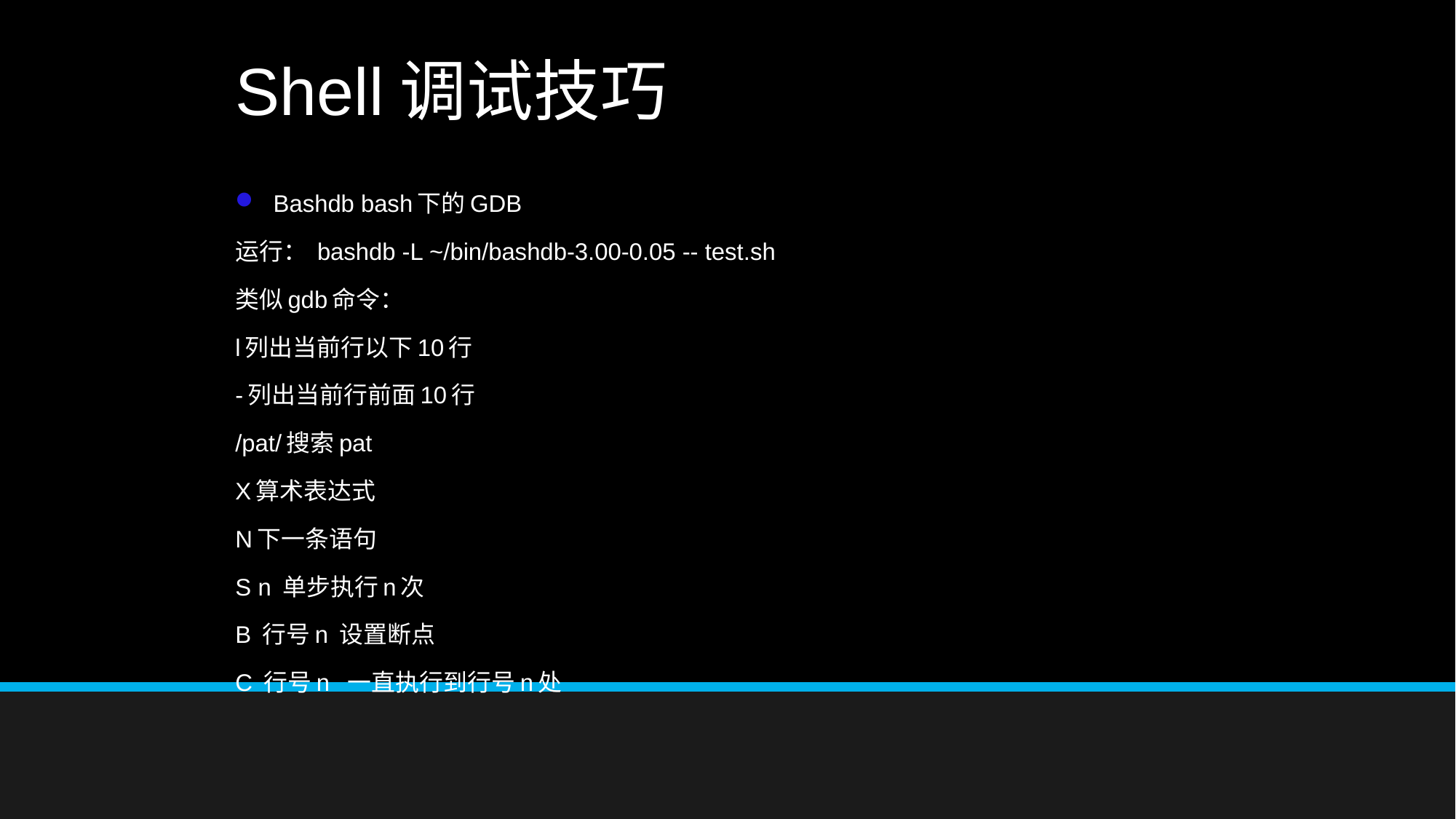

Shell调试技巧
Bashdb bash下的GDB
运行： bashdb -L ~/bin/bashdb-3.00-0.05 -- test.sh
类似gdb命令：
l列出当前行以下10行
-列出当前行前面10行
/pat/搜索pat
X算术表达式
N下一条语句
S n 单步执行n次
B 行号n 设置断点
C 行号n  一直执行到行号n处